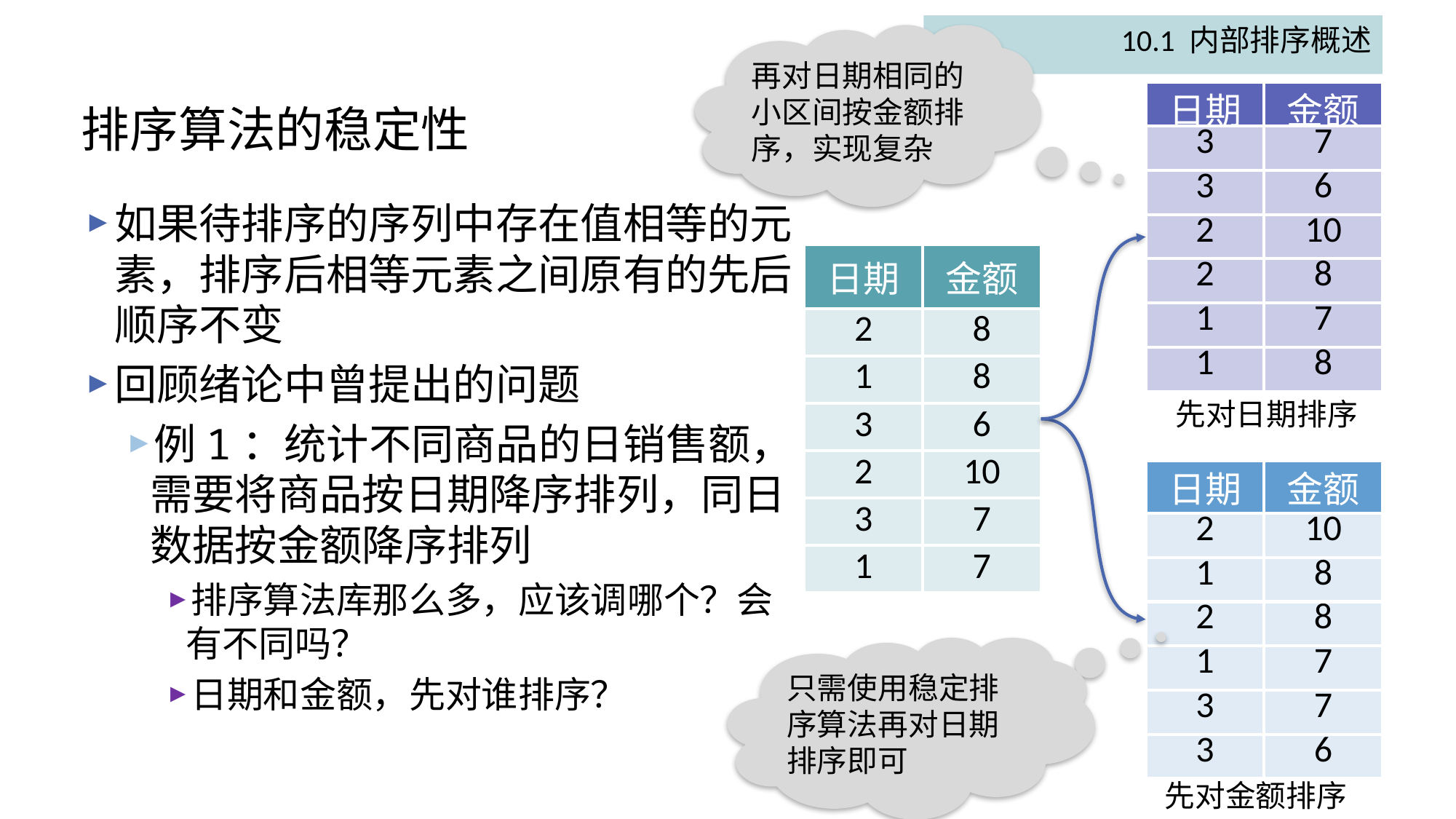

10.1 内部排序概述
再对日期相同的小区间按金额排序，实现复杂
| 日期 | 金额 |
| --- | --- |
| 3 | 7 |
| 3 | 6 |
| 2 | 10 |
| 2 | 8 |
| 1 | 7 |
| 1 | 8 |
# 排序算法的稳定性
如果待排序的序列中存在值相等的元素，排序后相等元素之间原有的先后顺序不变
回顾绪论中曾提出的问题
例1：统计不同商品的日销售额，需要将商品按日期降序排列，同日数据按金额降序排列
排序算法库那么多，应该调哪个？会有不同吗？
日期和金额，先对谁排序？

| 日期 | 金额 |
| --- | --- |
| 2 | 8 |
| 1 | 8 |
| 3 | 6 |
| 2 | 10 |
| 3 | 7 |
| 1 | 7 |
先对日期排序
| 日期 | 金额 |
| --- | --- |
| 2 | 10 |
| 1 | 8 |
| 2 | 8 |
| 1 | 7 |
| 3 | 7 |
| 3 | 6 |
只需使用稳定排序算法再对日期排序即可
先对金额排序